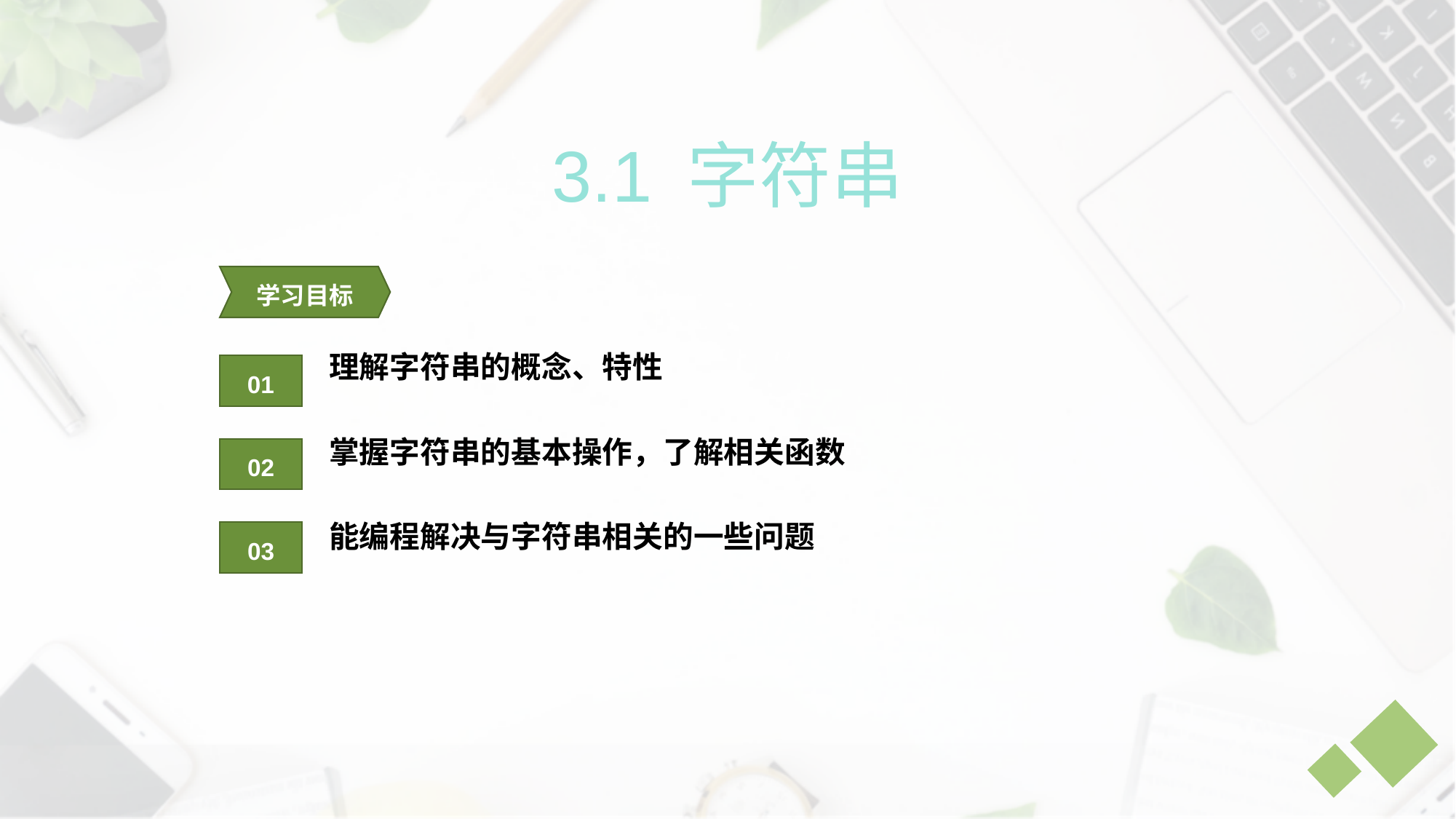

3.1 字符串

   理解字符串的概念、特性
   掌握字符串的基本操作，了解相关函数
   能编程解决与字符串相关的一些问题

学习目标
01
02
03